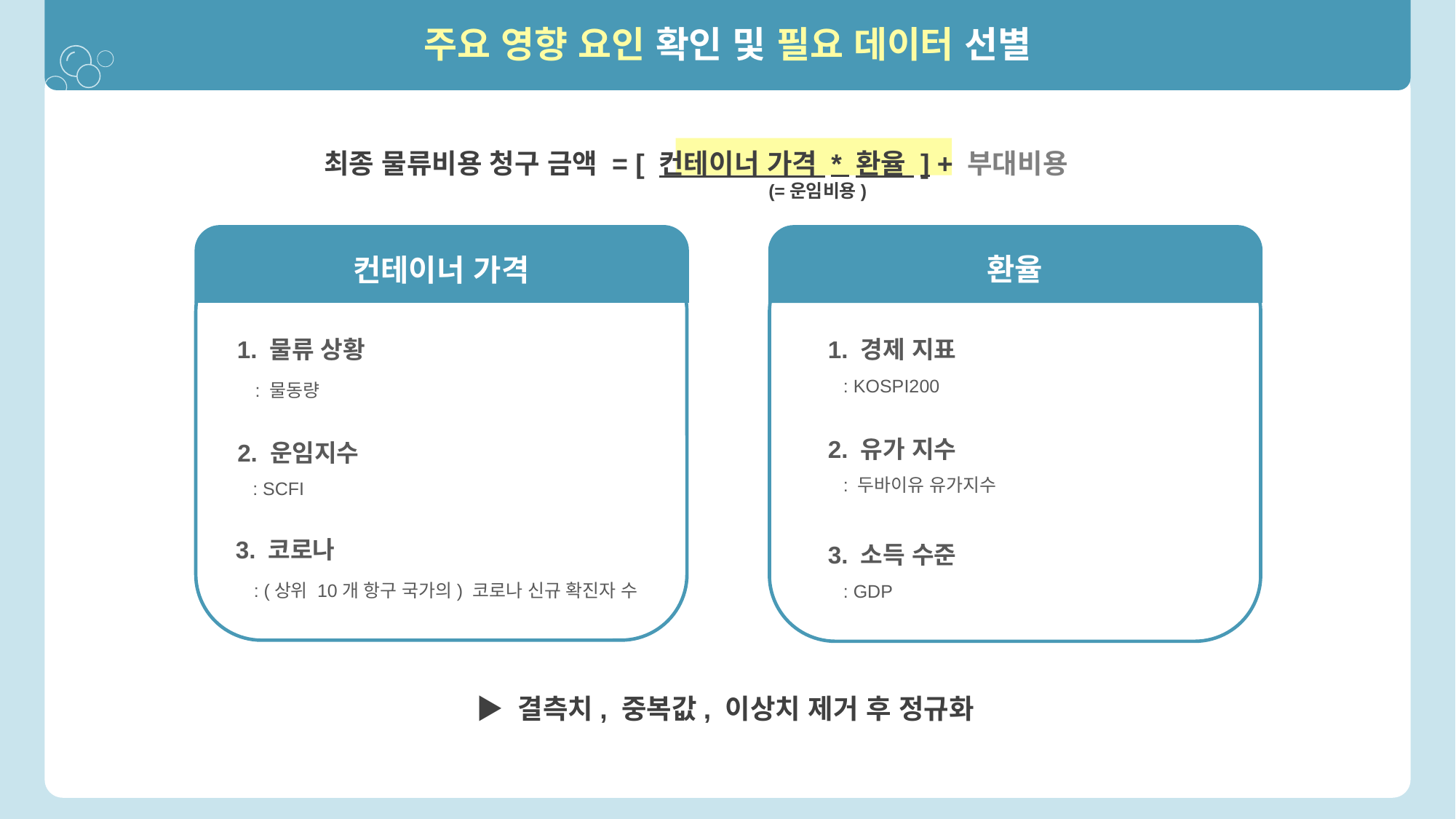

주요 영향 요인 확인 및 필요 데이터 선별

최종 물류비용 청구 금액 = [ 컨테이너 가격 * 환율 ] + 부대비용

(=운임비용)

환율

컨테이너 가격

1. 물류 상황
   : 물동량
1. 경제 지표
   : KOSPI200
2. 유가 지수
   : 두바이유 유가지수
2. 운임지수
   : SCFI
3. 코로나
   : (상위 10개 항구 국가의) 코로나 신규 확진자 수
3. 소득 수준
   : GDP
▶ 결측치, 중복값, 이상치 제거 후 정규화